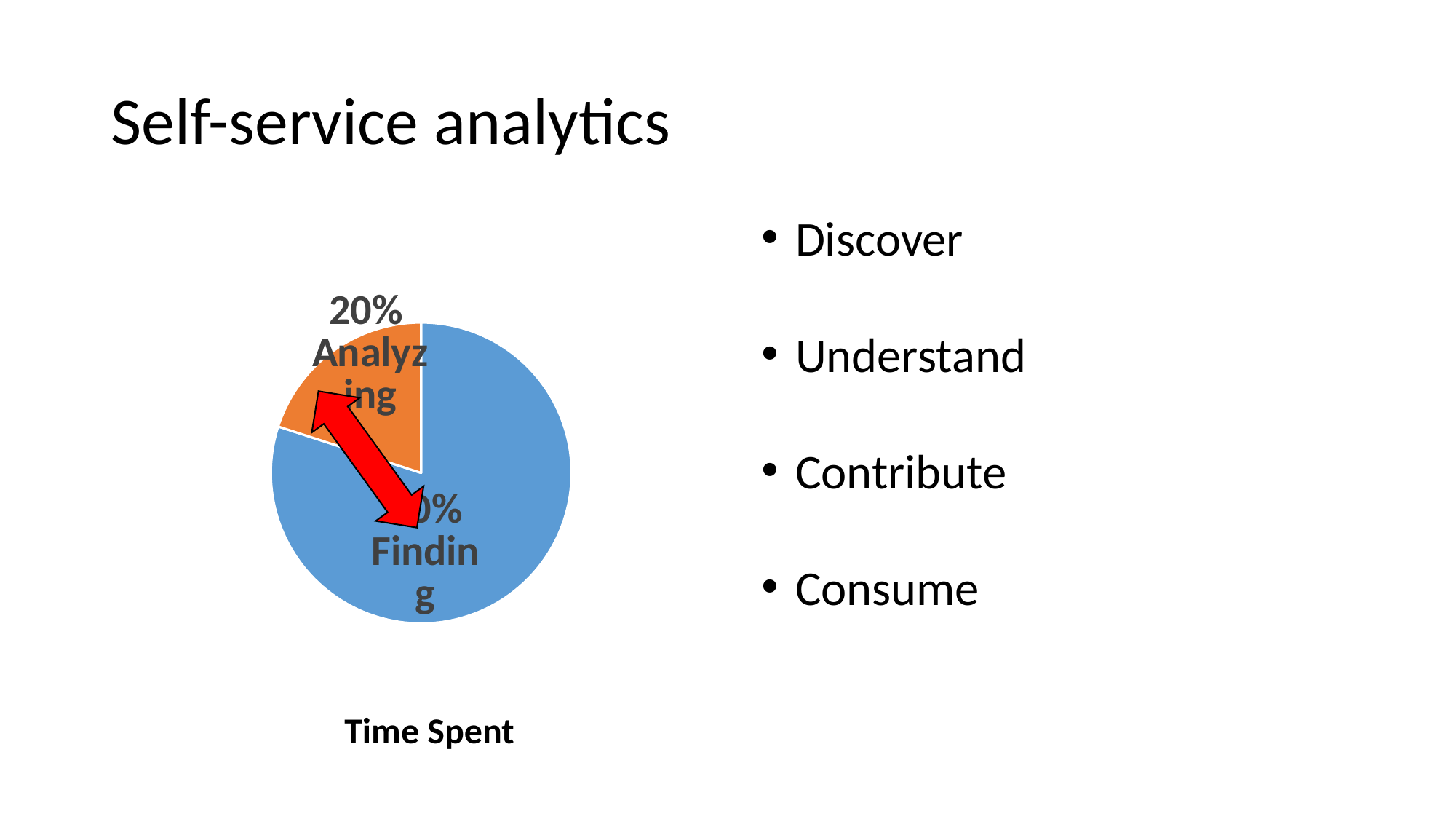

# Self-service analytics

### Chart

| Category | 欄1 |
|---|---|
| 第一季 | 80.0 |
| 第二季 | 20.0 |
Discover

Understand

Contribute

Consume

Time Spent